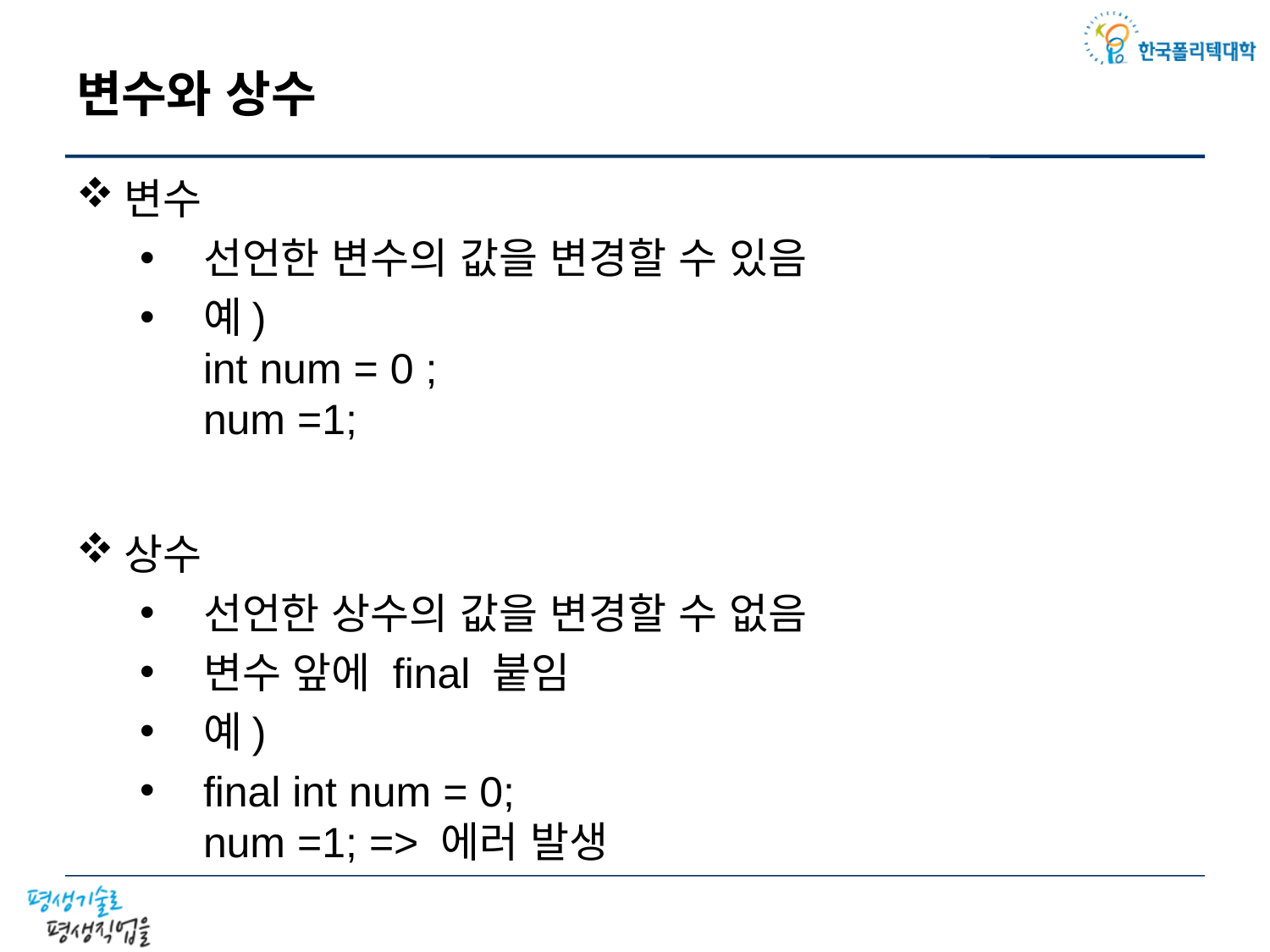

# 변수와 상수
변수
선언한 변수의 값을 변경할 수 있음
예)
int num = 0 ;
num =1;

상수
선언한 상수의 값을 변경할 수 없음
변수 앞에 final 붙임
예)
final int num = 0;
num =1; => 에러 발생